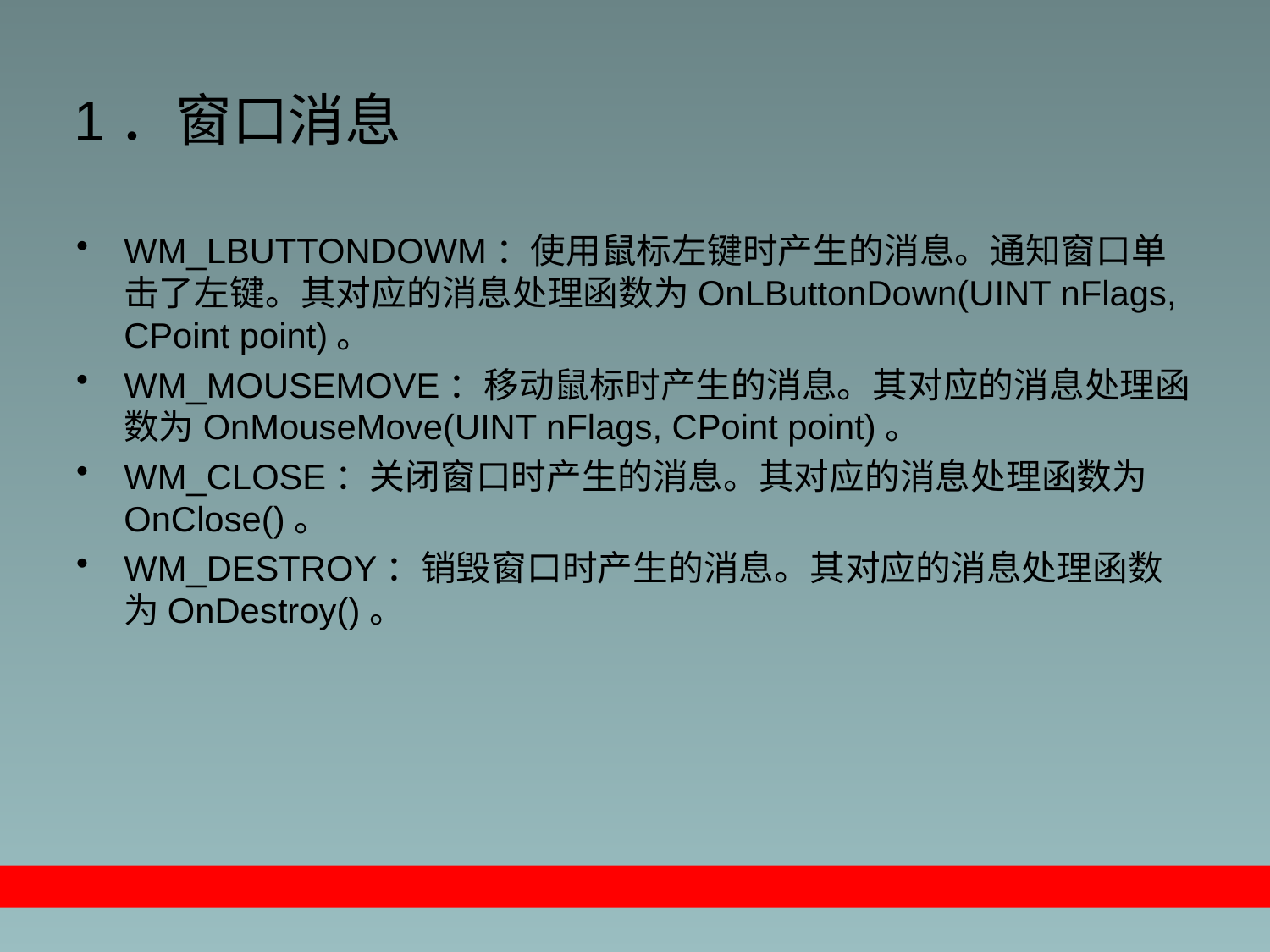

# 1．窗口消息
WM_LBUTTONDOWM：使用鼠标左键时产生的消息。通知窗口单击了左键。其对应的消息处理函数为OnLButtonDown(UINT nFlags, CPoint point)。
WM_MOUSEMOVE：移动鼠标时产生的消息。其对应的消息处理函数为OnMouseMove(UINT nFlags, CPoint point)。
WM_CLOSE：关闭窗口时产生的消息。其对应的消息处理函数为OnClose()。
WM_DESTROY：销毁窗口时产生的消息。其对应的消息处理函数为OnDestroy()。